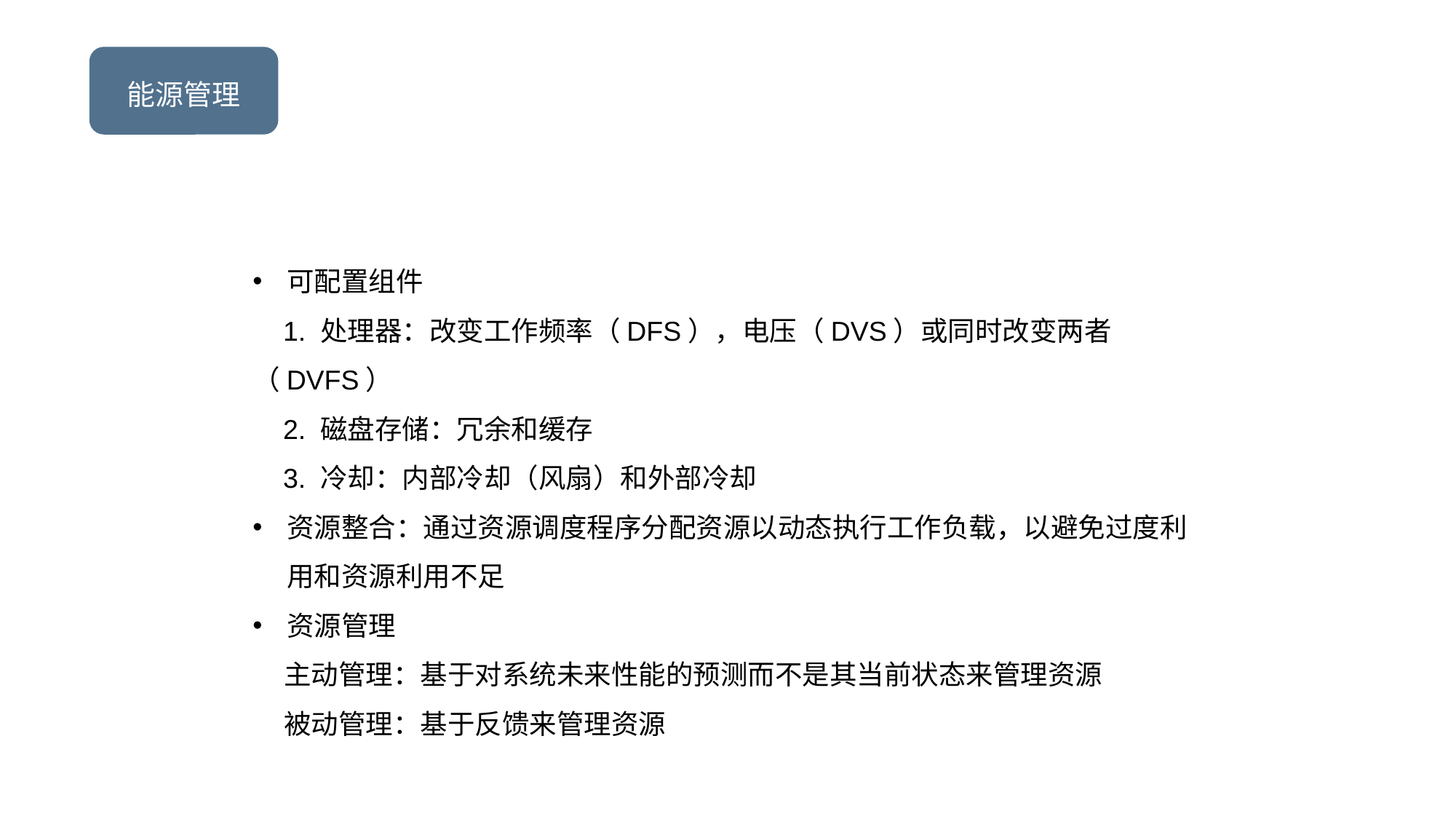

能源管理
可配置组件
    1. 处理器：改变工作频率（DFS），电压（DVS）或同时改变两者（DVFS）
    2. 磁盘存储：冗余和缓存
    3. 冷却：内部冷却（风扇）和外部冷却
资源整合：通过资源调度程序分配资源以动态执行工作负载，以避免过度利用和资源利用不足
资源管理
    主动管理：基于对系统未来性能的预测而不是其当前状态来管理资源
    被动管理：基于反馈来管理资源